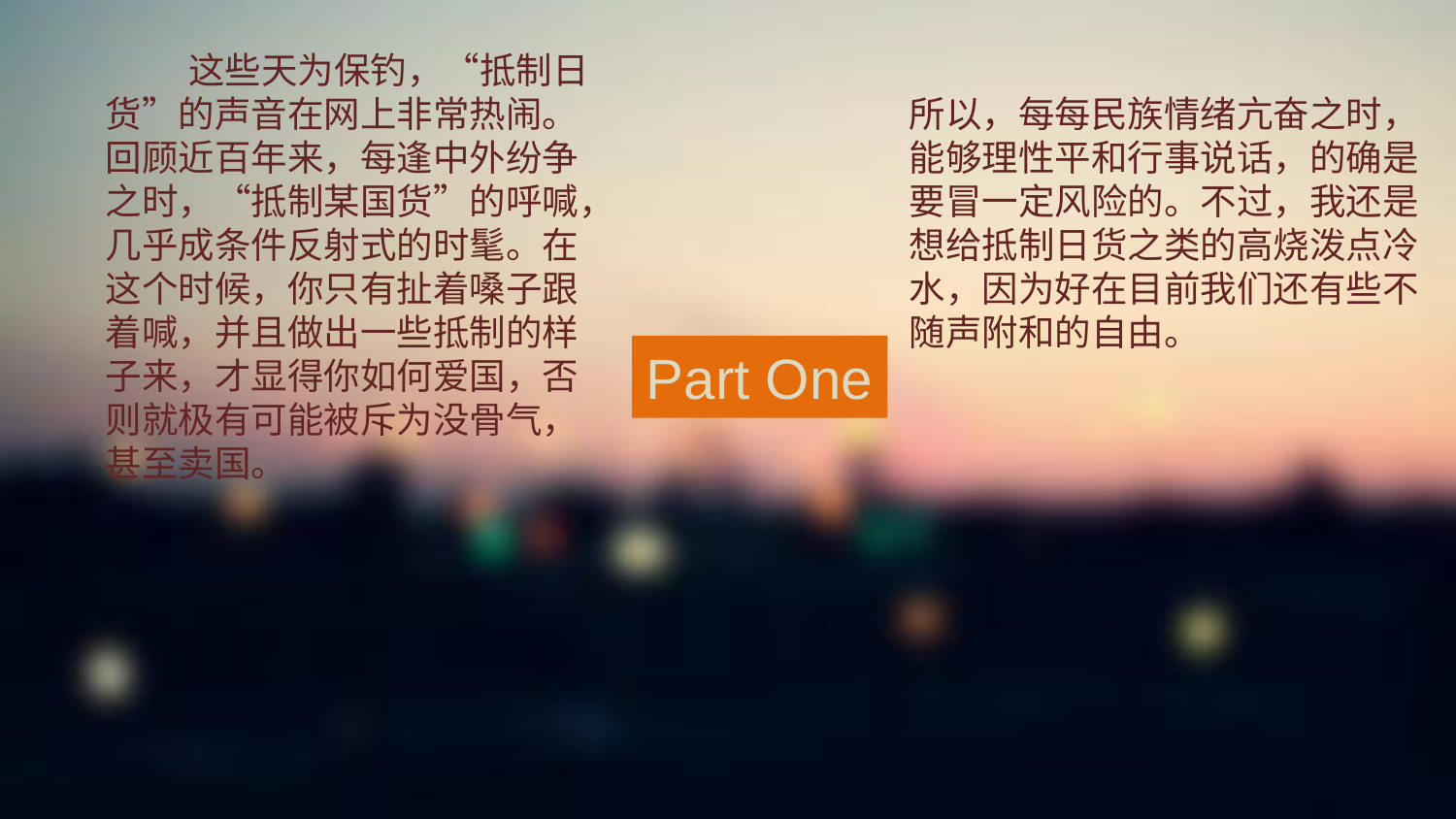

这些天为保钓，“抵制日货”的声音在网上非常热闹。回顾近百年来，每逢中外纷争之时，“抵制某国货”的呼喊，几乎成条件反射式的时髦。在这个时候，你只有扯着嗓子跟着喊，并且做出一些抵制的样子来，才显得你如何爱国，否则就极有可能被斥为没骨气，甚至卖国。
所以，每每民族情绪亢奋之时，能够理性平和行事说话，的确是要冒一定风险的。不过，我还是想给抵制日货之类的高烧泼点冷水，因为好在目前我们还有些不随声附和的自由。

Part One